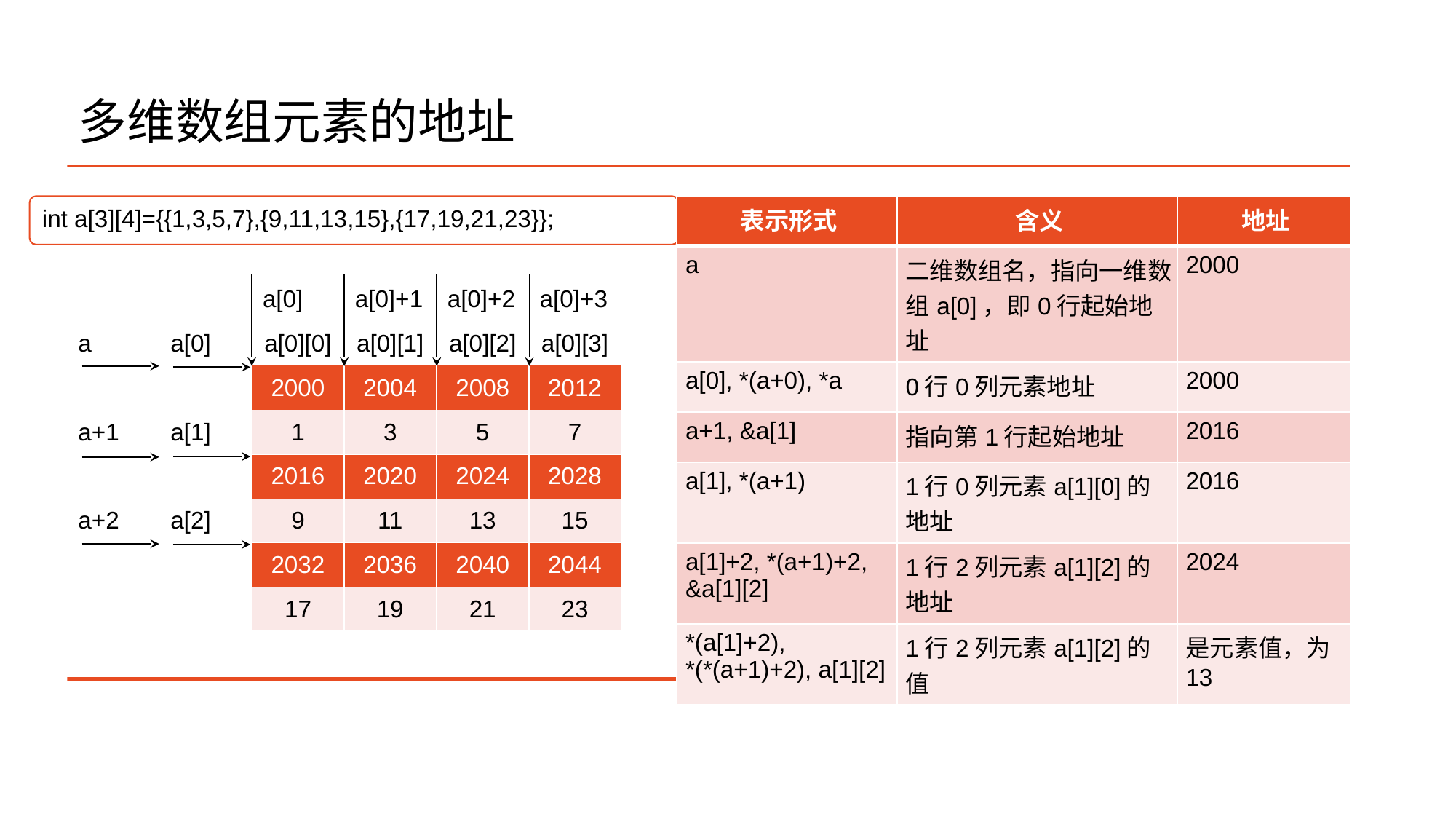

# 多维数组元素的地址

int a[3][4]={{1,3,5,7},{9,11,13,15},{17,19,21,23}};
| 表示形式 | 含义 | 地址 |
| --- | --- | --- |
| a | 二维数组名，指向一维数组a[0]，即0行起始地址 | 2000 |
| a[0], \*(a+0), \*a | 0行0列元素地址 | 2000 |
| a+1, &a[1] | 指向第1行起始地址 | 2016 |
| a[1], \*(a+1) | 1行0列元素a[1][0]的地址 | 2016 |
| a[1]+2, \*(a+1)+2, &a[1][2] | 1行2列元素a[1][2]的地址 | 2024 |
| \*(a[1]+2), \*(\*(a+1)+2), a[1][2] | 1行2列元素a[1][2]的值 | 是元素值，为13 |
|  |  | a[0] | a[0]+1 | a[0]+2 | a[0]+3 |
| --- | --- | --- | --- | --- | --- |
| a | a[0] | a[0][0] | a[0][1] | a[0][2] | a[0][3] |
|  |  | 2000 | 2004 | 2008 | 2012 |
| a+1 | a[1] | 1 | 3 | 5 | 7 |
|  |  | 2016 | 2020 | 2024 | 2028 |
| a+2 | a[2] | 9 | 11 | 13 | 15 |
|  |  | 2032 | 2036 | 2040 | 2044 |
|  |  | 17 | 19 | 21 | 23 |